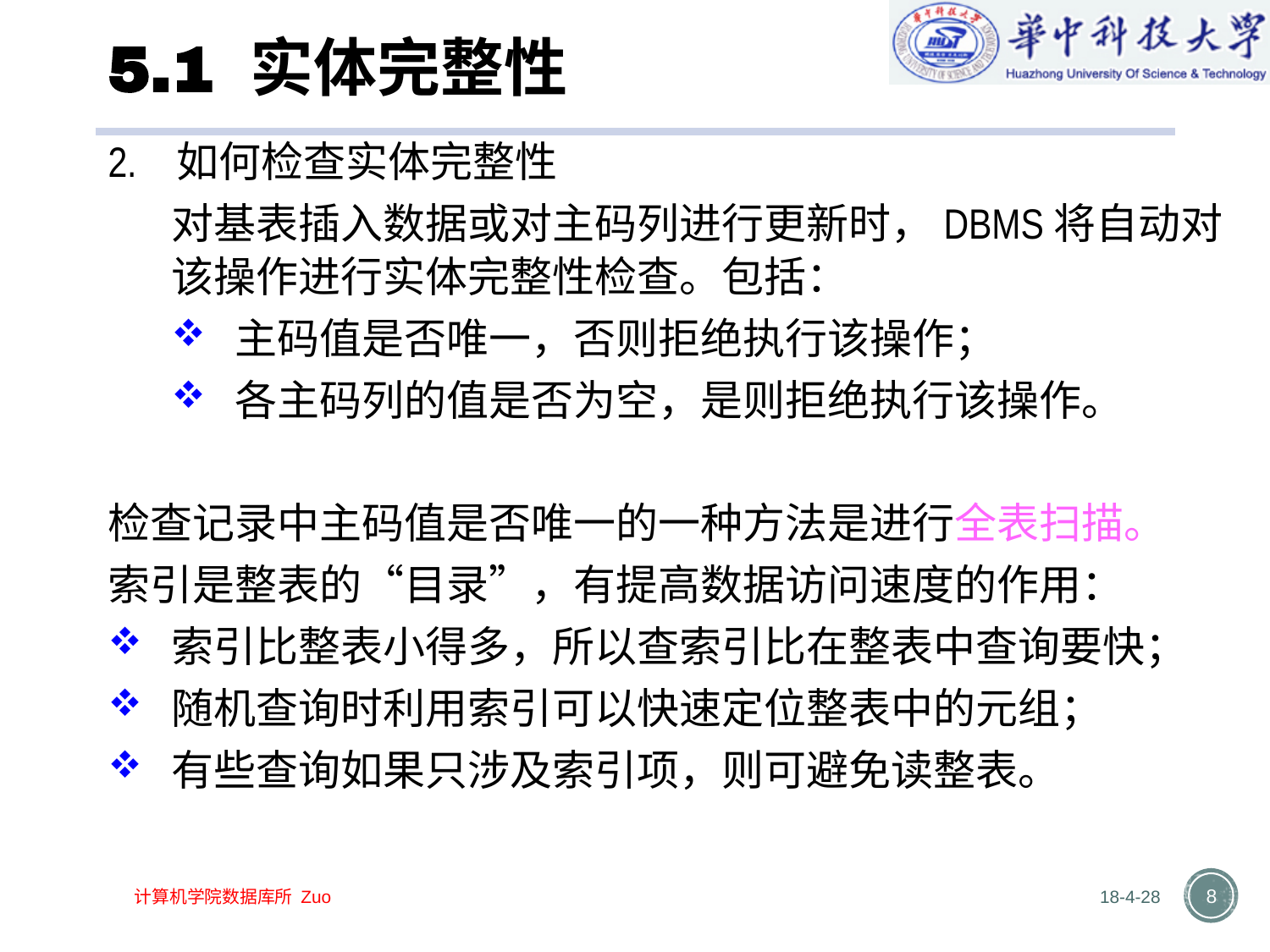

# 5.1 实体完整性
2.   如何检查实体完整性
	对基表插入数据或对主码列进行更新时，DBMS将自动对该操作进行实体完整性检查。包括：
主码值是否唯一，否则拒绝执行该操作；
各主码列的值是否为空，是则拒绝执行该操作。

检查记录中主码值是否唯一的一种方法是进行全表扫描。
索引是整表的“目录”，有提高数据访问速度的作用：
索引比整表小得多，所以查索引比在整表中查询要快；
随机查询时利用索引可以快速定位整表中的元组；
有些查询如果只涉及索引项，则可避免读整表。

18-4-28
8